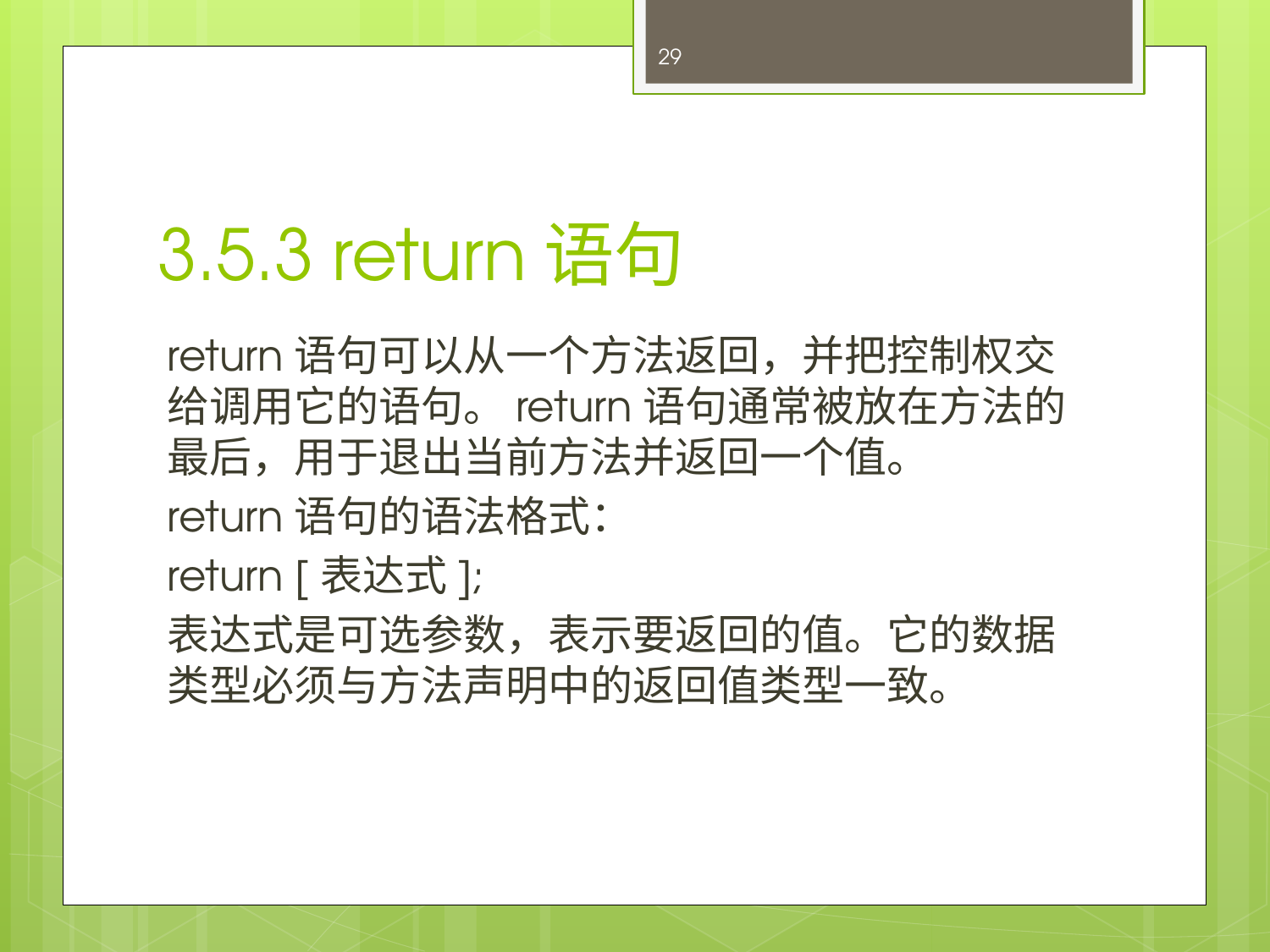

29
# 3.5.3 return语句
return语句可以从一个方法返回，并把控制权交给调用它的语句。return语句通常被放在方法的最后，用于退出当前方法并返回一个值。
return语句的语法格式：
return [表达式];
表达式是可选参数，表示要返回的值。它的数据类型必须与方法声明中的返回值类型一致。